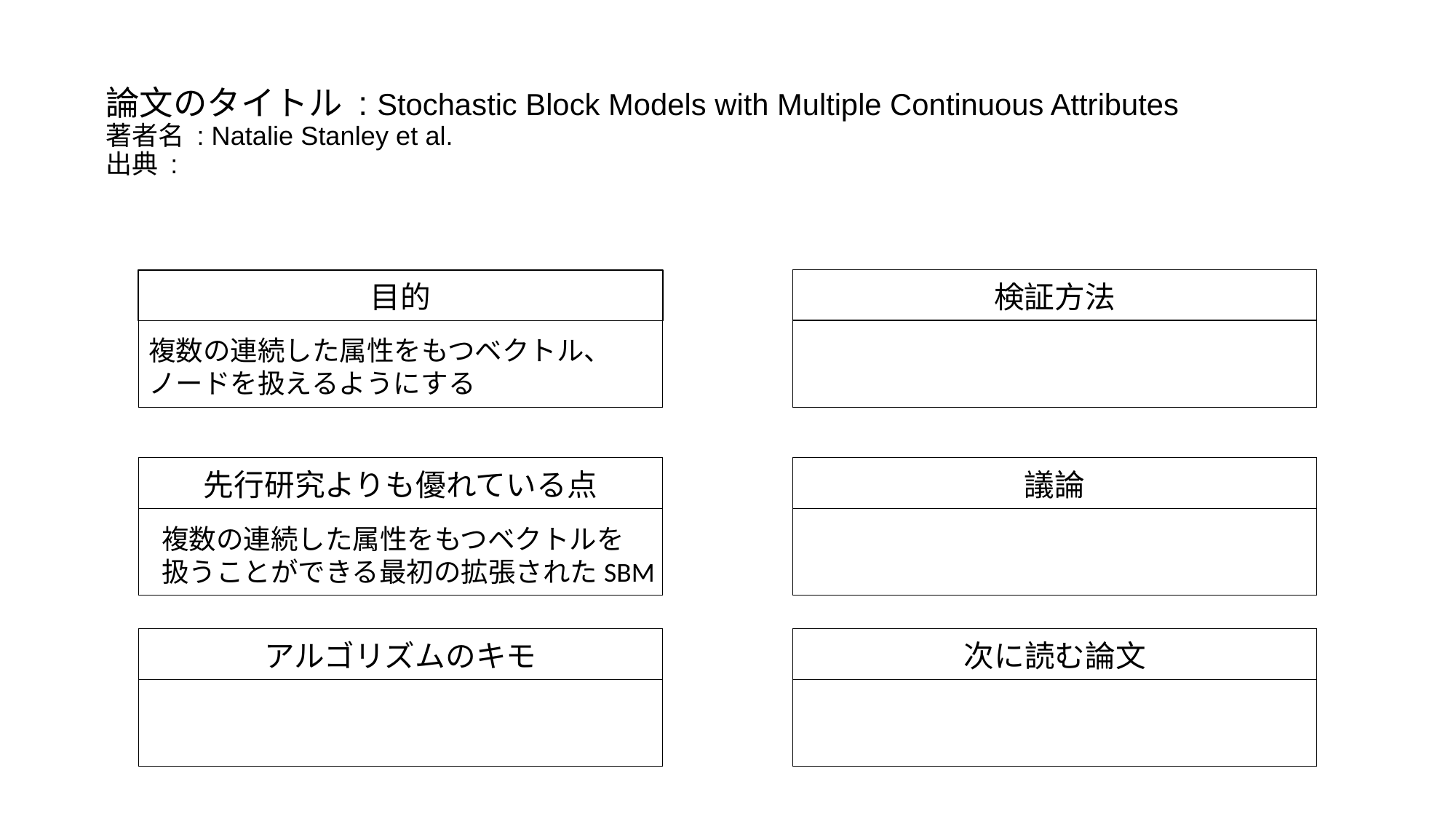

# 論文のタイトル : Stochastic Block Models with Multiple Continuous Attributes 著者名 : Natalie Stanley et al. 出典 :
検証方法
目的

複数の連続した属性をもつベクトル、
ノードを扱えるようにする

先行研究よりも優れている点
議論

複数の連続した属性をもつベクトルを
扱うことができる最初の拡張されたSBM

アルゴリズムのキモ
次に読む論文